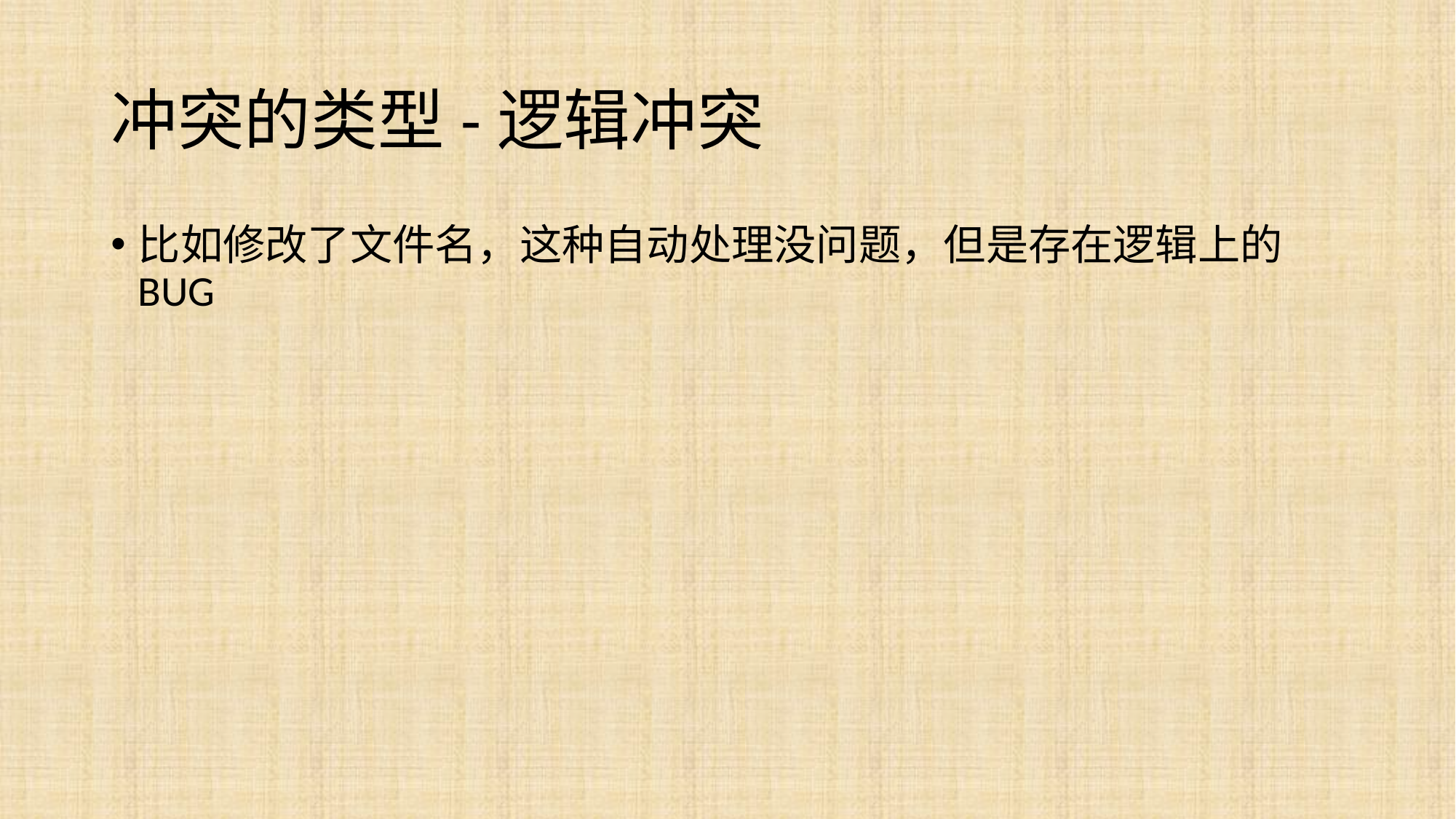

# 冲突的类型-逻辑冲突
比如修改了文件名，这种自动处理没问题，但是存在逻辑上的BUG